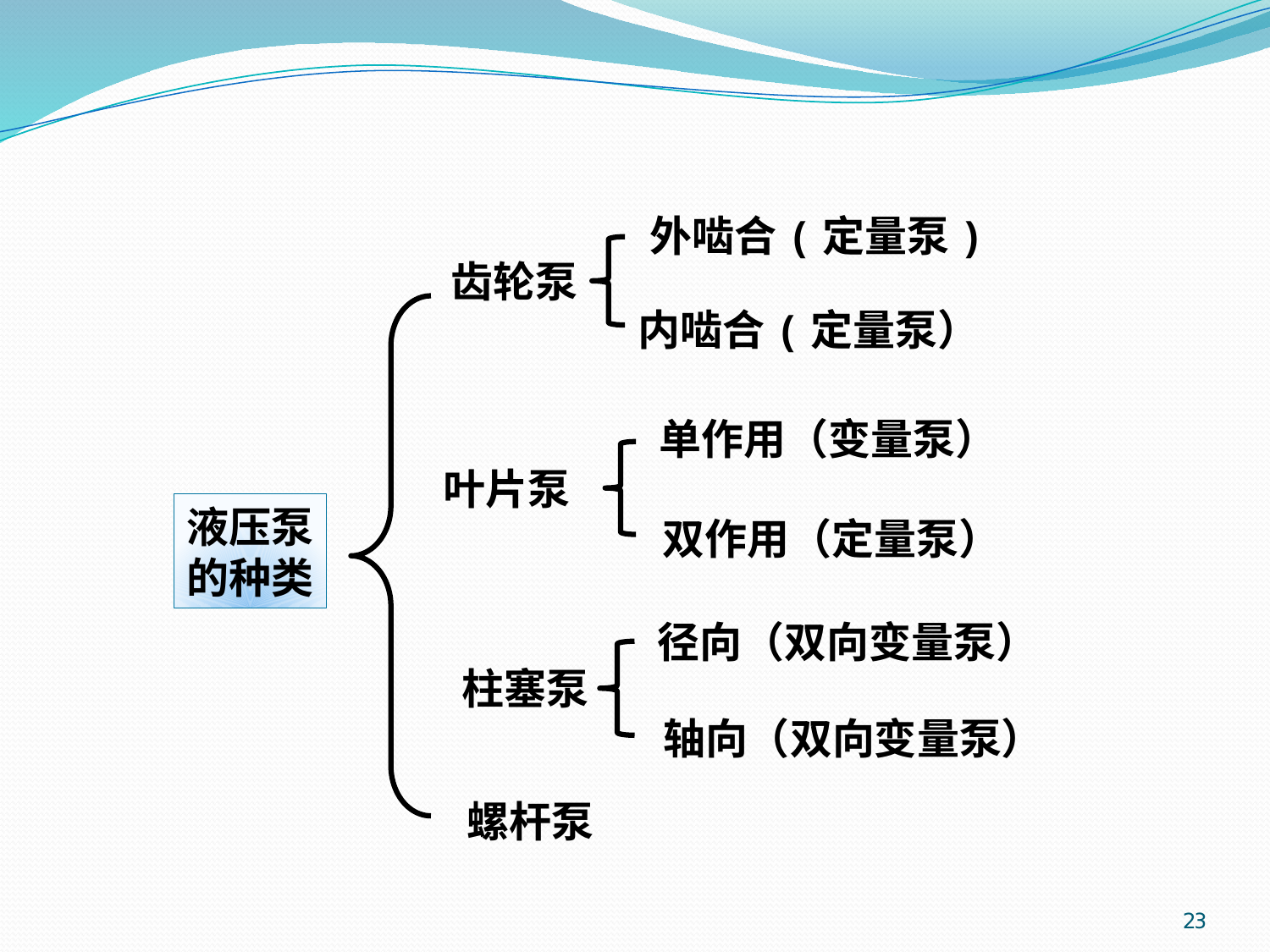

外啮合(定量泵)

齿轮泵

内啮合(定量泵）
单作用（变量泵）

叶片泵
液压泵
的种类
双作用（定量泵）
径向（双向变量泵）

柱塞泵
轴向（双向变量泵）
螺杆泵
23